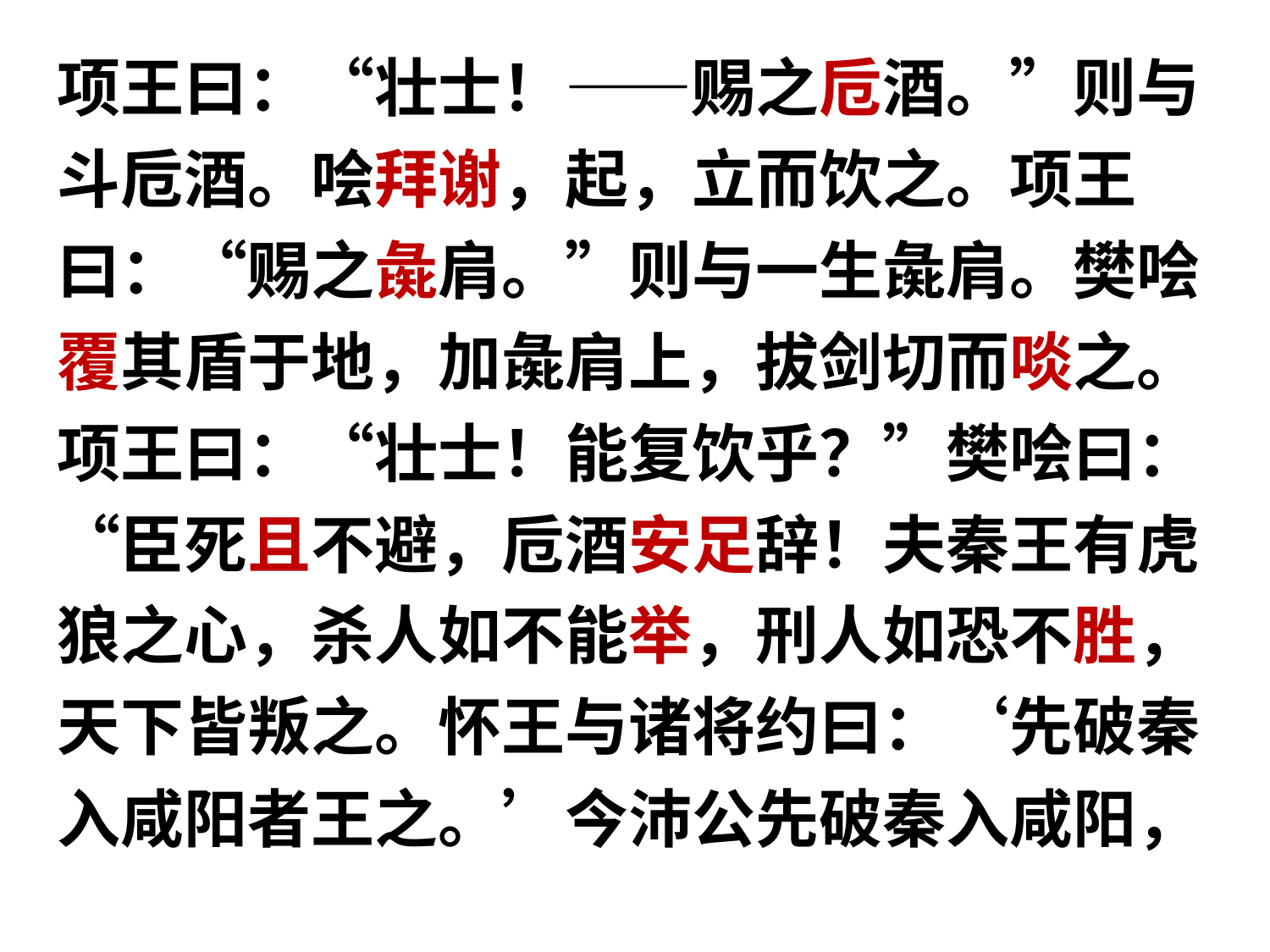

项王曰：“壮士！——赐之卮酒。”则与斗卮酒。哙拜谢，起，立而饮之。项王曰：“赐之彘肩。”则与一生彘肩。樊哙覆其盾于地，加彘肩上，拔剑切而啖之。项王曰：“壮士！能复饮乎？”樊哙曰：“臣死且不避，卮酒安足辞！夫秦王有虎狼之心，杀人如不能举，刑人如恐不胜，天下皆叛之。怀王与诸将约曰：‘先破秦入咸阳者王之。’今沛公先破秦入咸阳，